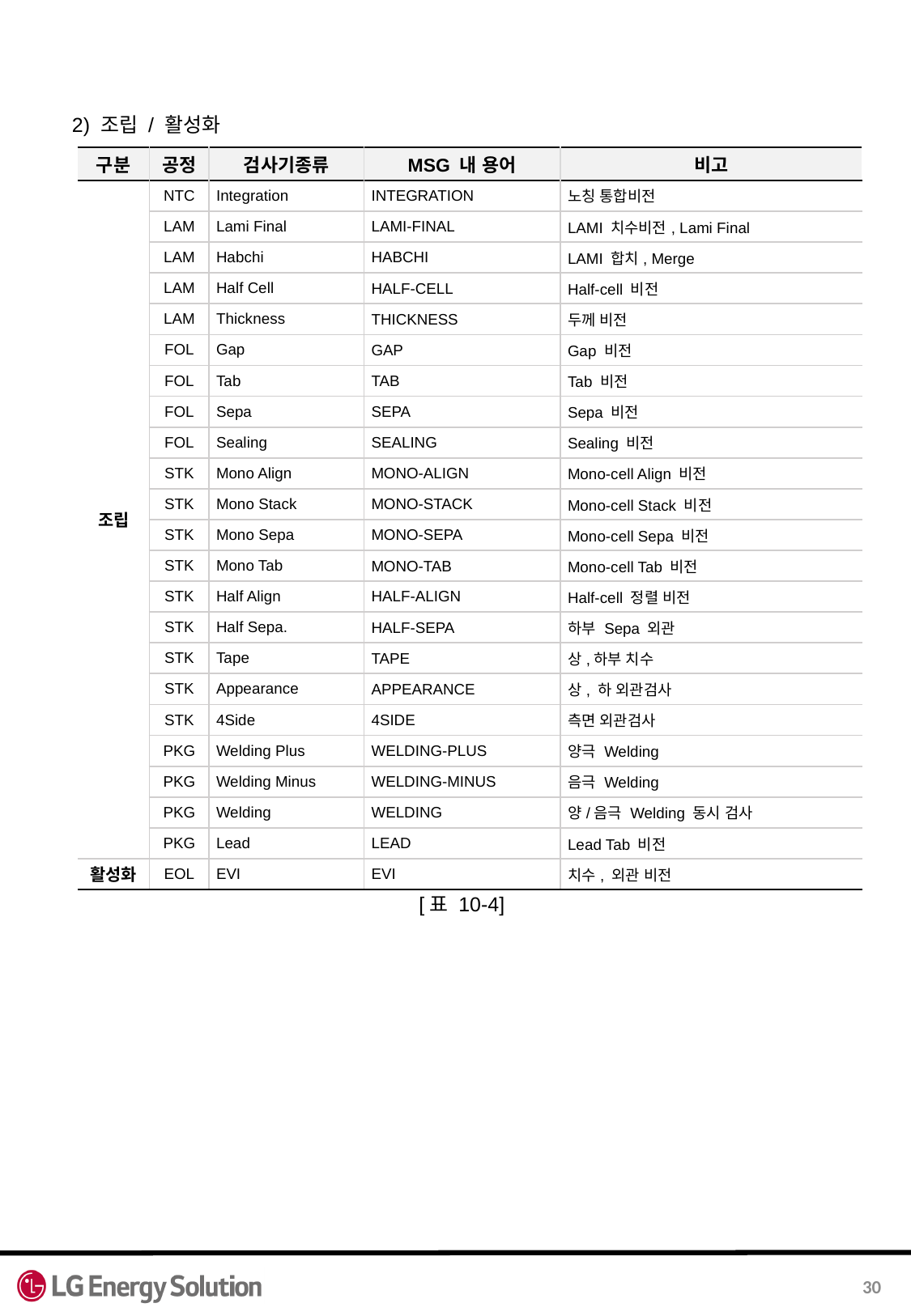

2) 조립 / 활성화
| 구분 | 공정 | 검사기종류 | MSG 내 용어 | 비고 |
| --- | --- | --- | --- | --- |
| 조립 | NTC | Integration | INTEGRATION | 노칭 통합비전 |
|  | LAM | Lami Final | LAMI-FINAL | LAMI 치수비전, Lami Final |
|  | LAM | Habchi | HABCHI | LAMI 합치, Merge |
|  | LAM | Half Cell | HALF-CELL | Half-cell 비전 |
|  | LAM | Thickness | THICKNESS | 두께 비전 |
|  | FOL | Gap | GAP | Gap 비전 |
|  | FOL | Tab | TAB | Tab 비전 |
|  | FOL | Sepa | SEPA | Sepa 비전 |
|  | FOL | Sealing | SEALING | Sealing 비전 |
|  | STK | Mono Align | MONO-ALIGN | Mono-cell Align 비전 |
|  | STK | Mono Stack | MONO-STACK | Mono-cell Stack 비전 |
|  | STK | Mono Sepa | MONO-SEPA | Mono-cell Sepa 비전 |
|  | STK | Mono Tab | MONO-TAB | Mono-cell Tab 비전 |
|  | STK | Half Align | HALF-ALIGN | Half-cell 정렬 비전 |
|  | STK | Half Sepa. | HALF-SEPA | 하부 Sepa 외관 |
|  | STK | Tape | TAPE | 상,하부 치수 |
|  | STK | Appearance | APPEARANCE | 상, 하 외관검사 |
|  | STK | 4Side | 4SIDE | 측면 외관검사 |
|  | PKG | Welding Plus | WELDING-PLUS | 양극 Welding |
|  | PKG | Welding Minus | WELDING-MINUS | 음극 Welding |
|  | PKG | Welding | WELDING | 양/음극 Welding 동시 검사 |
|  | PKG | Lead | LEAD | Lead Tab 비전 |
| 활성화 | EOL | EVI | EVI | 치수, 외관 비전 |
[표 10-4]
30